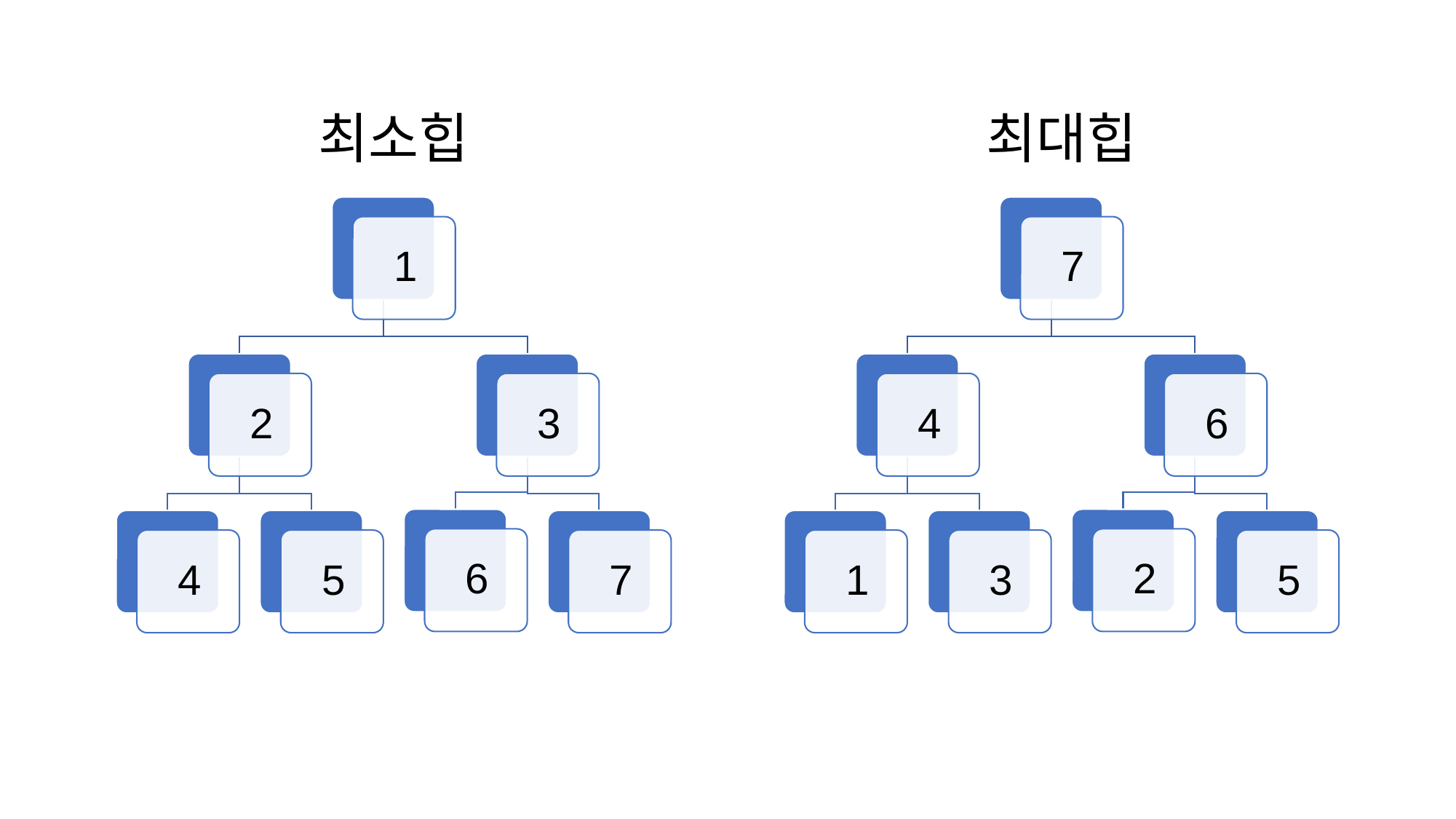

최소힙
최대힙
1
2
4
5
3
6
7
7
4
1
3
6
2
5